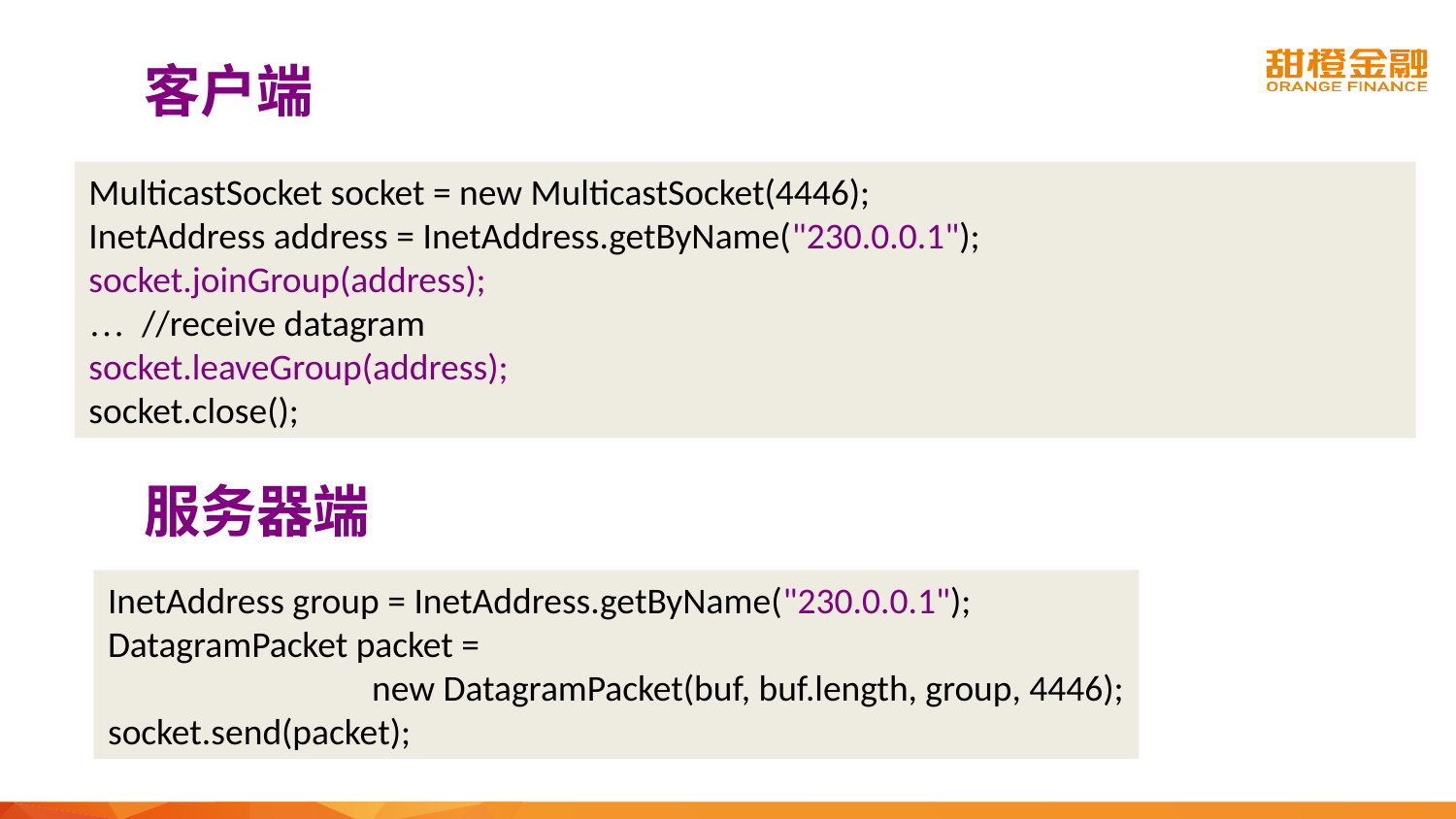

客户端
MulticastSocket socket = new MulticastSocket(4446);
InetAddress address = InetAddress.getByName("230.0.0.1");
socket.joinGroup(address);
…  //receive datagram
socket.leaveGroup(address);
socket.close();
服务器端
InetAddress group = InetAddress.getByName("230.0.0.1");
DatagramPacket packet =
                                new DatagramPacket(buf, buf.length, group, 4446);
socket.send(packet);